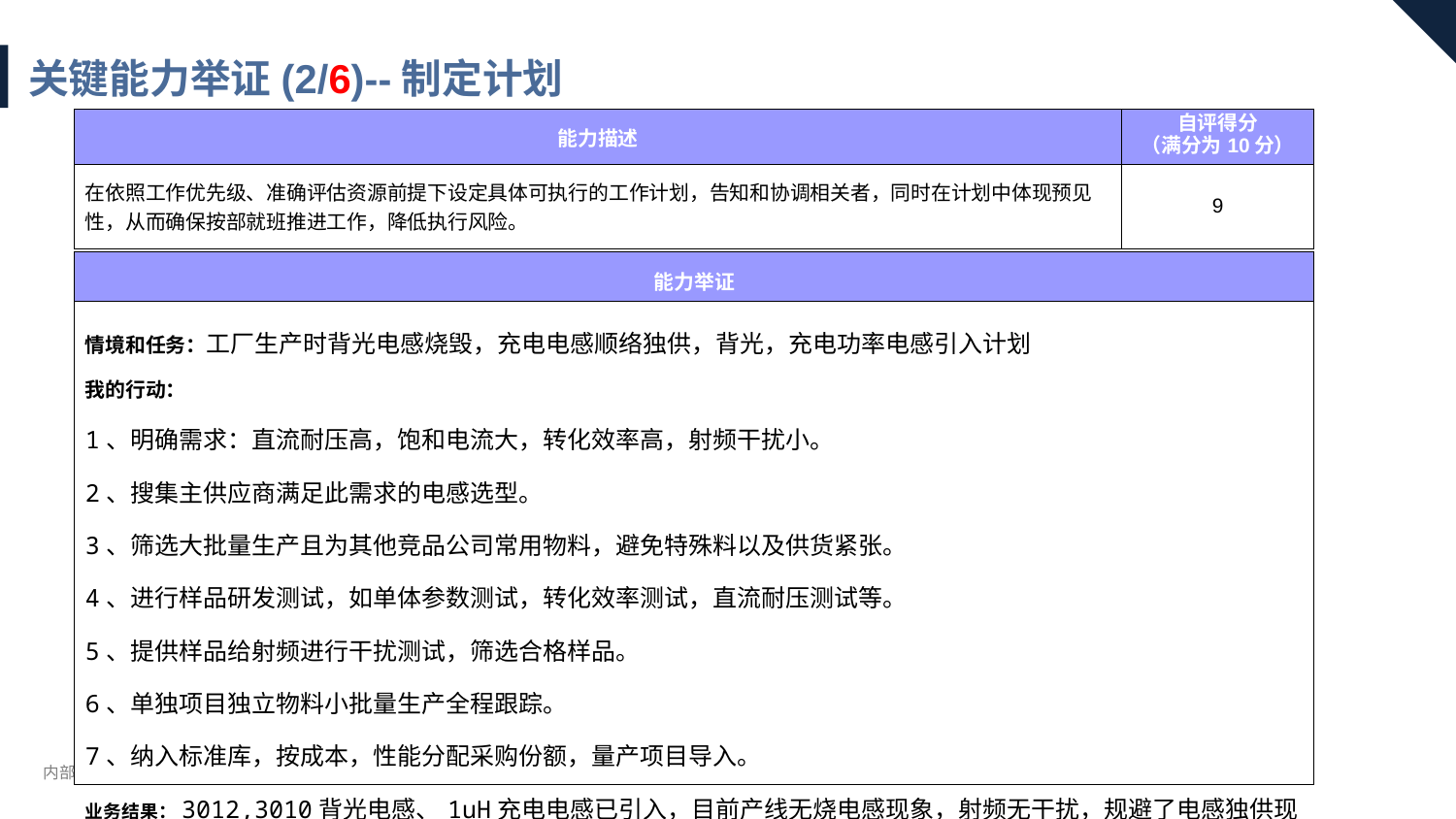

关键能力举证(2/6)--制定计划
| 能力描述 | 自评得分 （满分为10分） |
| --- | --- |
| 在依照工作优先级、准确评估资源前提下设定具体可执行的工作计划，告知和协调相关者，同时在计划中体现预见性，从而确保按部就班推进工作，降低执行风险。 | 9 |
| 能力举证 |
| --- |
| 情境和任务：工厂生产时背光电感烧毁，充电电感顺络独供，背光，充电功率电感引入计划 我的行动： 1、明确需求：直流耐压高，饱和电流大，转化效率高，射频干扰小。 2、搜集主供应商满足此需求的电感选型。 3、筛选大批量生产且为其他竞品公司常用物料，避免特殊料以及供货紧张。 4、进行样品研发测试，如单体参数测试，转化效率测试，直流耐压测试等。 5、提供样品给射频进行干扰测试，筛选合格样品。 6、单独项目独立物料小批量生产全程跟踪。 7、纳入标准库，按成本，性能分配采购份额，量产项目导入。 业务结果：3012,3010背光电感、1uH充电电感已引入，目前产线无烧电感现象，射频无干扰，规避了电感独供现象 |